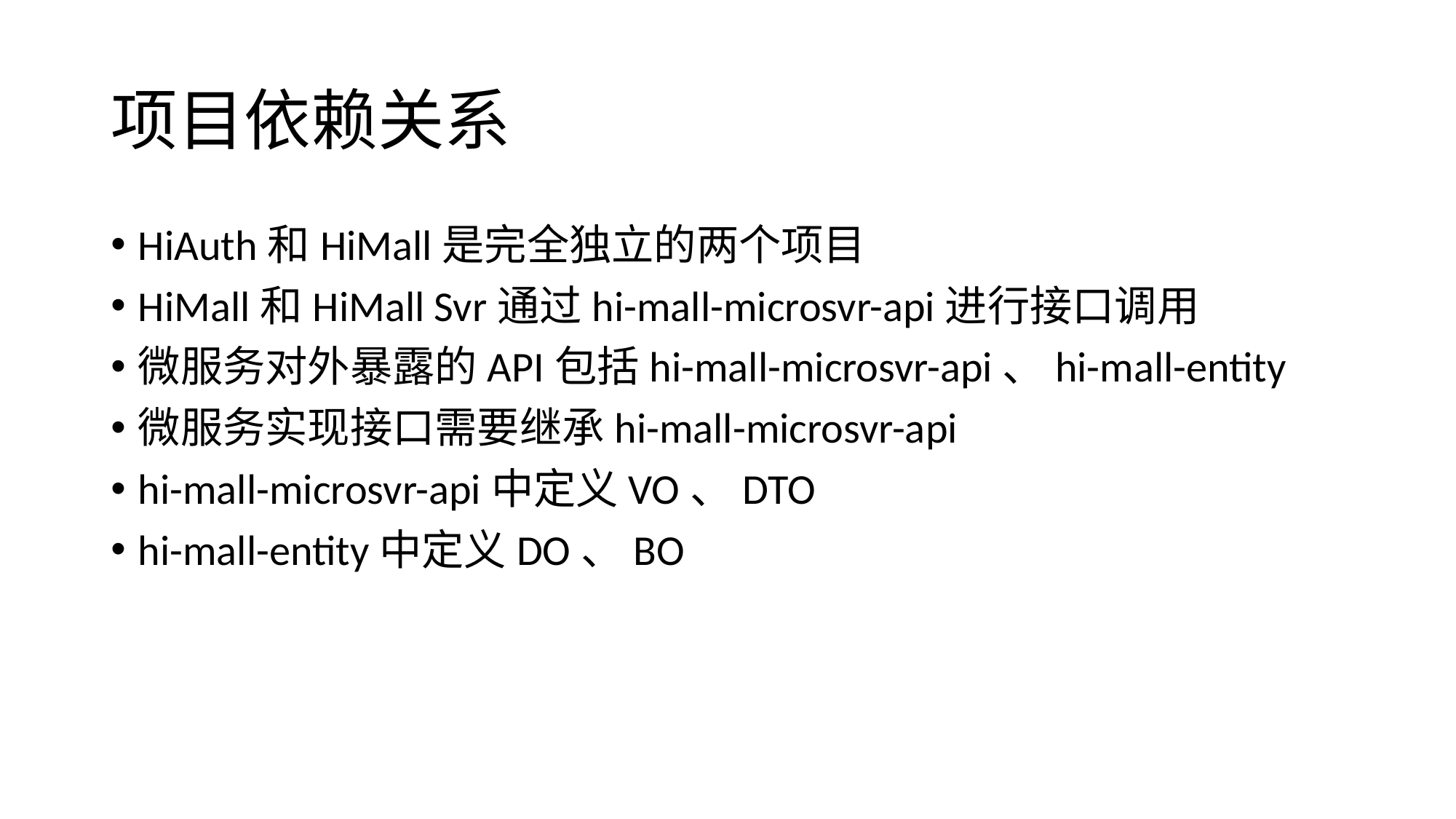

# 项目依赖关系
HiAuth和HiMall是完全独立的两个项目
HiMall和HiMall Svr通过hi-mall-microsvr-api进行接口调用
微服务对外暴露的API包括hi-mall-microsvr-api、hi-mall-entity
微服务实现接口需要继承hi-mall-microsvr-api
hi-mall-microsvr-api中定义VO、DTO
hi-mall-entity中定义DO、BO